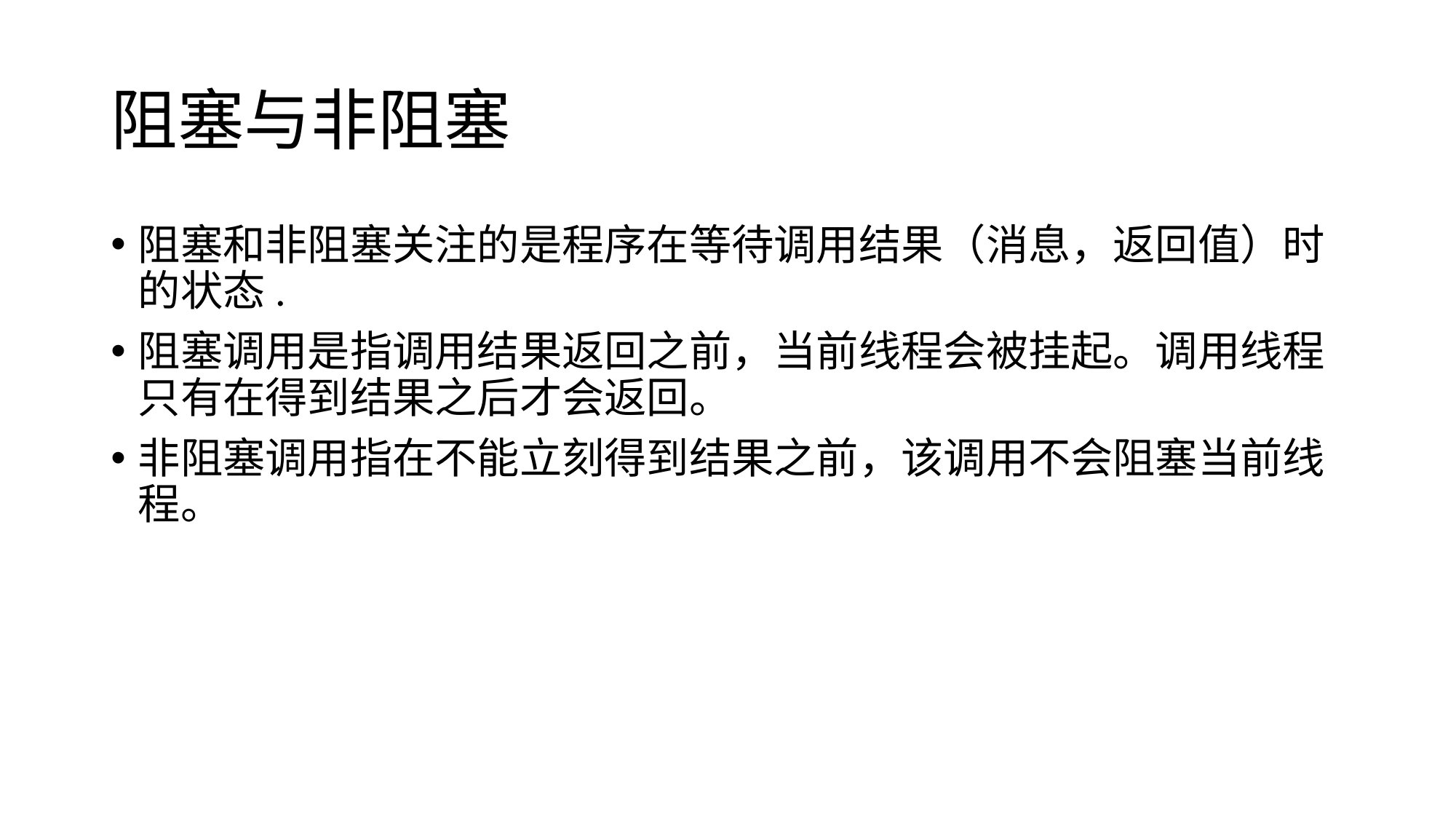

# 阻塞与非阻塞
阻塞和非阻塞关注的是程序在等待调用结果（消息，返回值）时的状态.
阻塞调用是指调用结果返回之前，当前线程会被挂起。调用线程只有在得到结果之后才会返回。
非阻塞调用指在不能立刻得到结果之前，该调用不会阻塞当前线程。